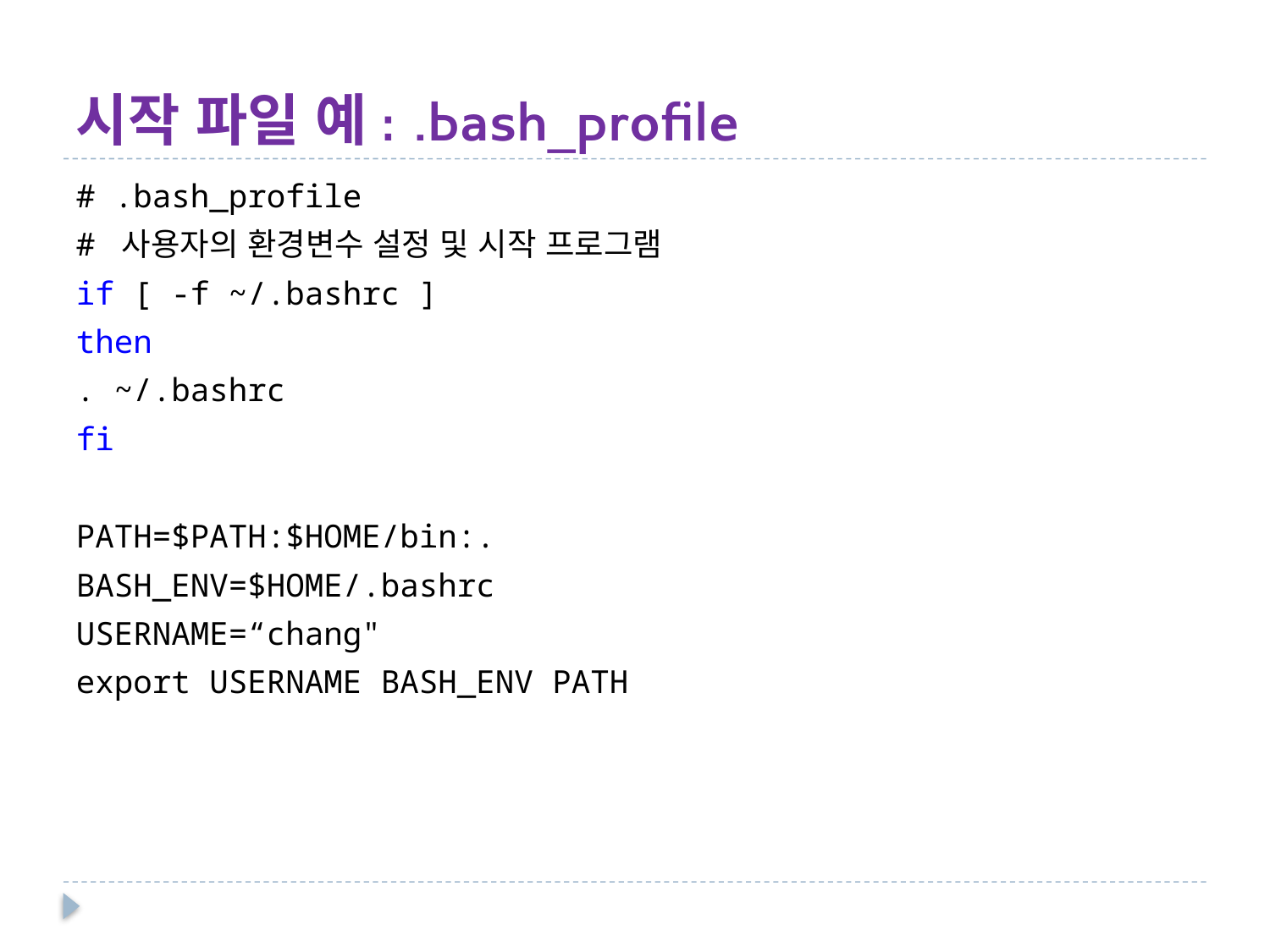

# 시작 파일 예: .bash_profile
# .bash_profile
# 사용자의 환경변수 설정 및 시작 프로그램
if [ -f ~/.bashrc ]
then
. ~/.bashrc
fi

PATH=$PATH:$HOME/bin:.
BASH_ENV=$HOME/.bashrc
USERNAME=“chang"
export USERNAME BASH_ENV PATH